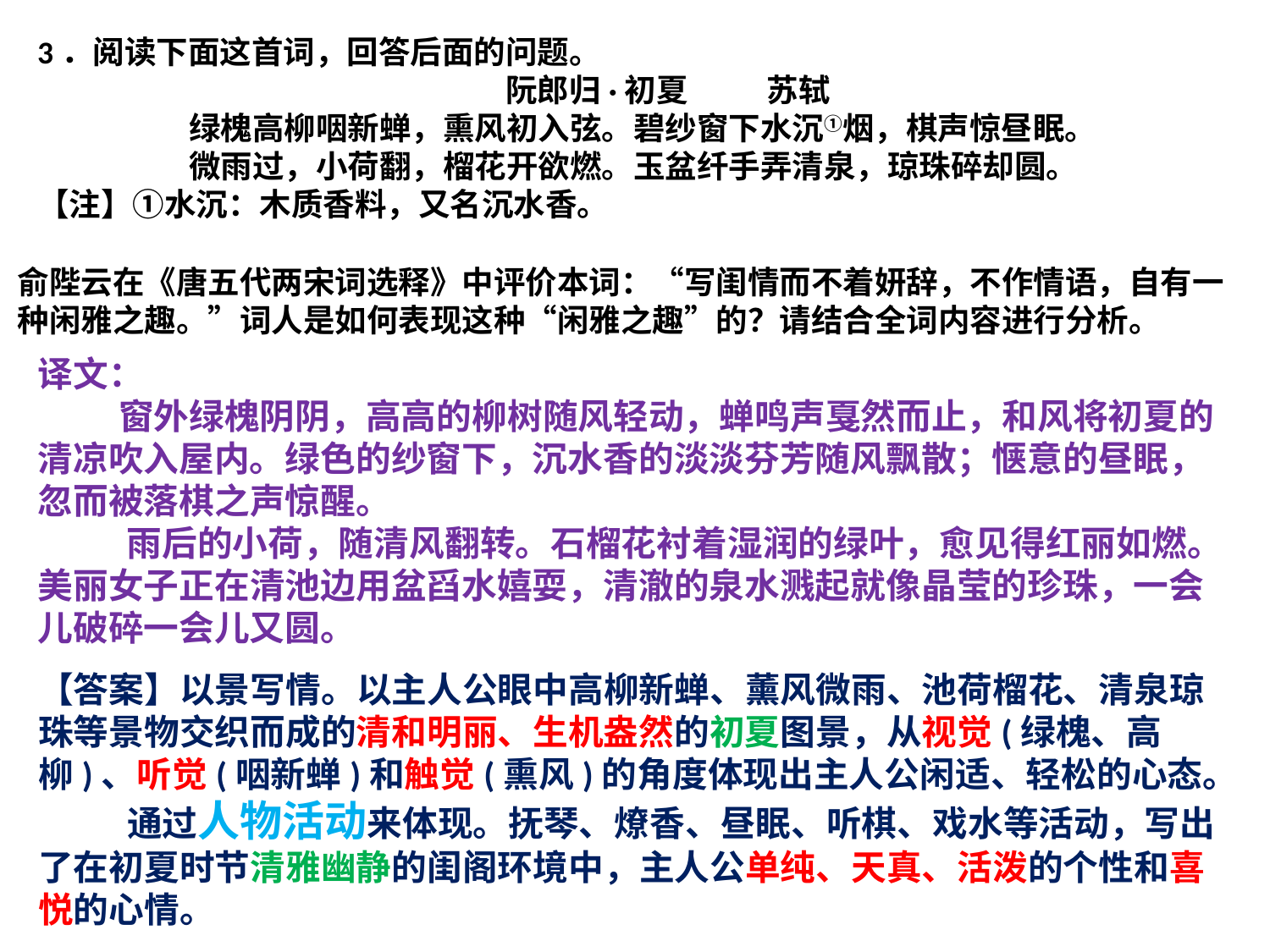

3．阅读下面这首词，回答后面的问题。
                                                                阮郎归·初夏           苏轼
                    绿槐高柳咽新蝉，熏风初入弦。碧纱窗下水沉①烟，棋声惊昼眠。
                    微雨过，小荷翻，榴花开欲燃。玉盆纤手弄清泉，琼珠碎却圆。
【注】①水沉：木质香料，又名沉水香。
俞陛云在《唐五代两宋词选释》中评价本词：“写闺情而不着妍辞，不作情语，自有一种闲雅之趣。”词人是如何表现这种“闲雅之趣”的？请结合全词内容进行分析。
译文：
         窗外绿槐阴阴，高高的柳树随风轻动，蝉鸣声戛然而止，和风将初夏的清凉吹入屋内。绿色的纱窗下，沉水香的淡淡芬芳随风飘散；惬意的昼眠，忽而被落棋之声惊醒。
          雨后的小荷，随清风翻转。石榴花衬着湿润的绿叶，愈见得红丽如燃。美丽女子正在清池边用盆舀水嬉耍，清澈的泉水溅起就像晶莹的珍珠，一会儿破碎一会儿又圆。
【答案】以景写情。以主人公眼中高柳新蝉、薰风微雨、池荷榴花、清泉琼珠等景物交织而成的清和明丽、生机盎然的初夏图景，从视觉(绿槐、高柳)、听觉(咽新蝉)和触觉(熏风)的角度体现出主人公闲适、轻松的心态。
          通过人物活动来体现。抚琴、燎香、昼眠、听棋、戏水等活动，写出了在初夏时节清雅幽静的闺阁环境中，主人公单纯、天真、活泼的个性和喜悦的心情。